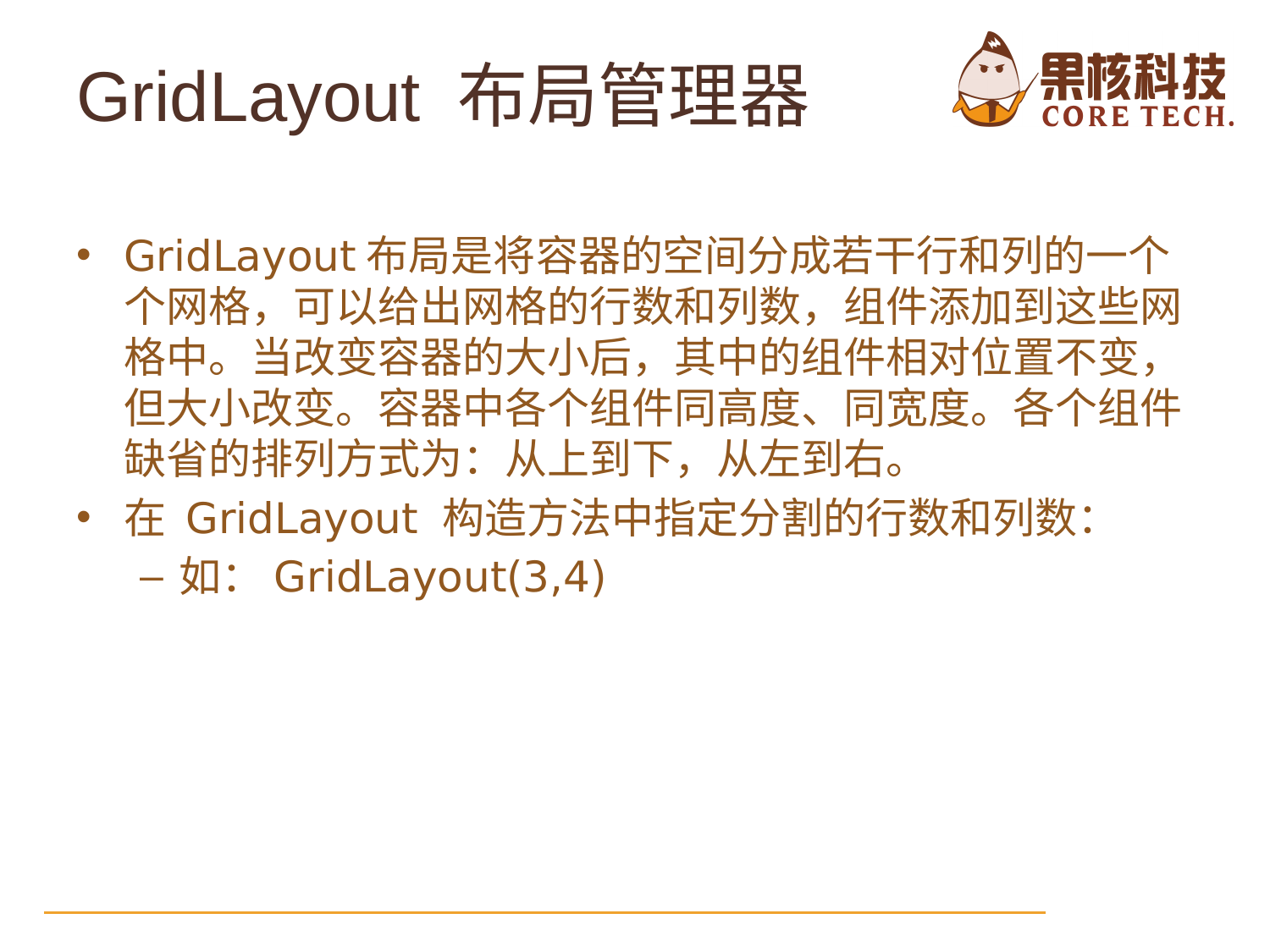

# GridLayout 布局管理器
GridLayout布局是将容器的空间分成若干行和列的一个个网格，可以给出网格的行数和列数，组件添加到这些网格中。当改变容器的大小后，其中的组件相对位置不变，但大小改变。容器中各个组件同高度、同宽度。各个组件缺省的排列方式为：从上到下，从左到右。
在 GridLayout 构造方法中指定分割的行数和列数：
如：GridLayout(3,4)